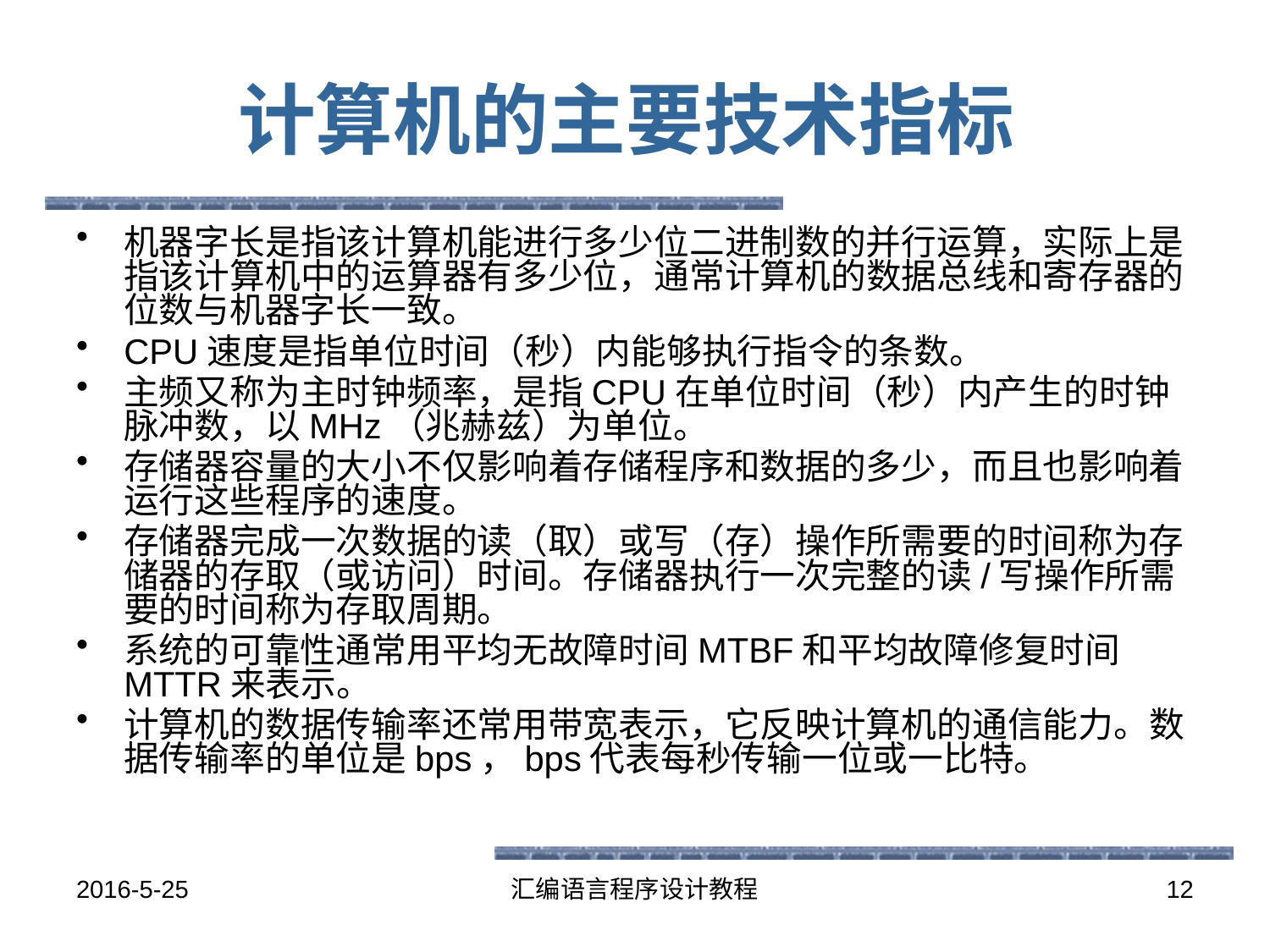

# 计算机的主要技术指标
机器字长是指该计算机能进行多少位二进制数的并行运算，实际上是指该计算机中的运算器有多少位，通常计算机的数据总线和寄存器的位数与机器字长一致。
CPU速度是指单位时间（秒）内能够执行指令的条数。
主频又称为主时钟频率，是指CPU在单位时间（秒）内产生的时钟脉冲数，以MHz（兆赫兹）为单位。
存储器容量的大小不仅影响着存储程序和数据的多少，而且也影响着运行这些程序的速度。
存储器完成一次数据的读（取）或写（存）操作所需要的时间称为存储器的存取（或访问）时间。存储器执行一次完整的读/写操作所需要的时间称为存取周期。
系统的可靠性通常用平均无故障时间MTBF和平均故障修复时间MTTR来表示。
计算机的数据传输率还常用带宽表示，它反映计算机的通信能力。数据传输率的单位是bps，bps代表每秒传输一位或一比特。
2016-5-25
汇编语言程序设计教程
12